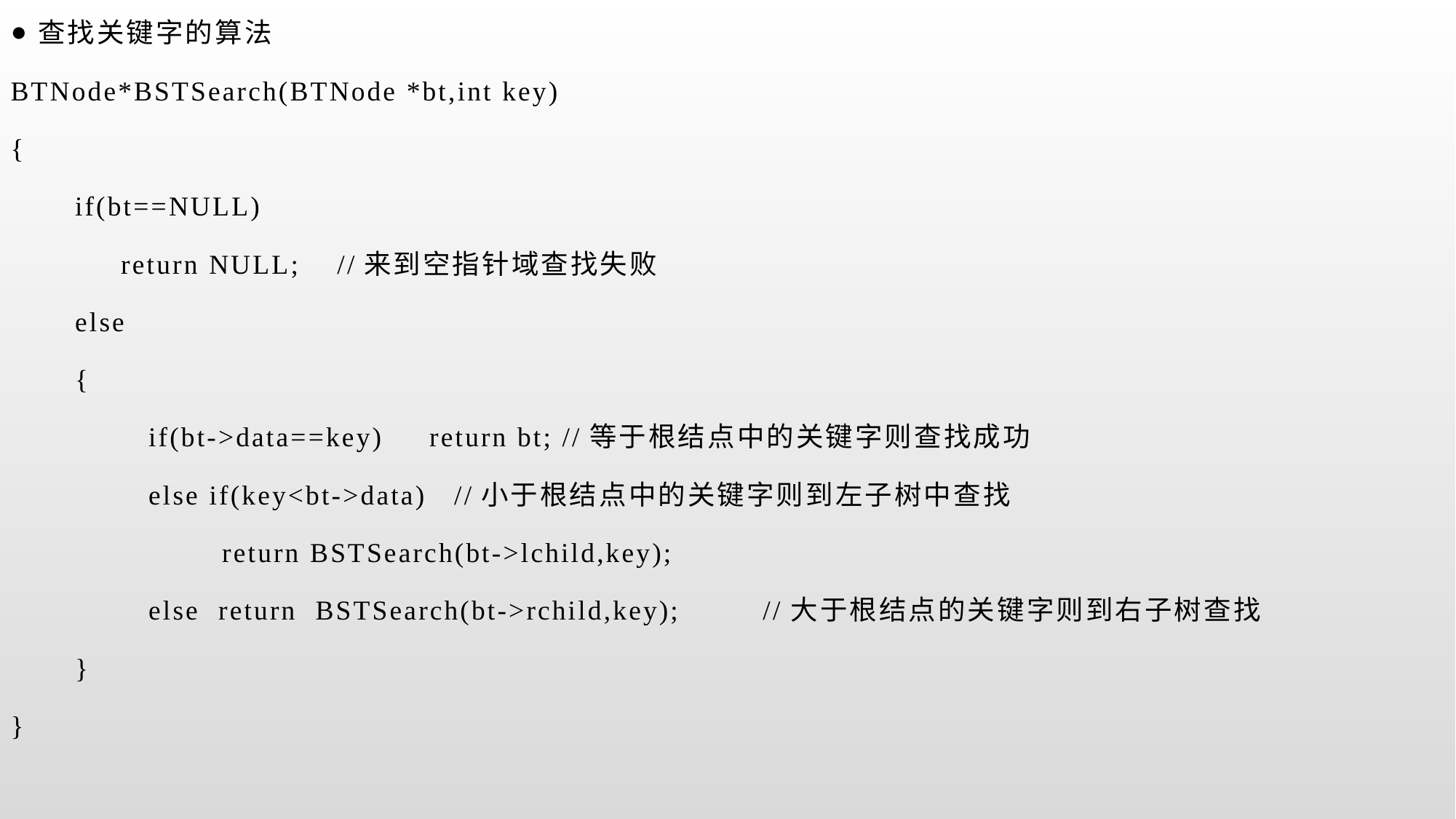

查找关键字的算法
BTNode*BSTSearch(BTNode *bt,int key)
{
       if(bt==NULL)
            return NULL;    //来到空指针域查找失败
       else
       {
               if(bt->data==key)     return bt; //等于根结点中的关键字则查找成功
               else if(key<bt->data)   //小于根结点中的关键字则到左子树中查找
                       return BSTSearch(bt->lchild,key);
               else  return  BSTSearch(bt->rchild,key);         //大于根结点的关键字则到右子树查找
       }
}